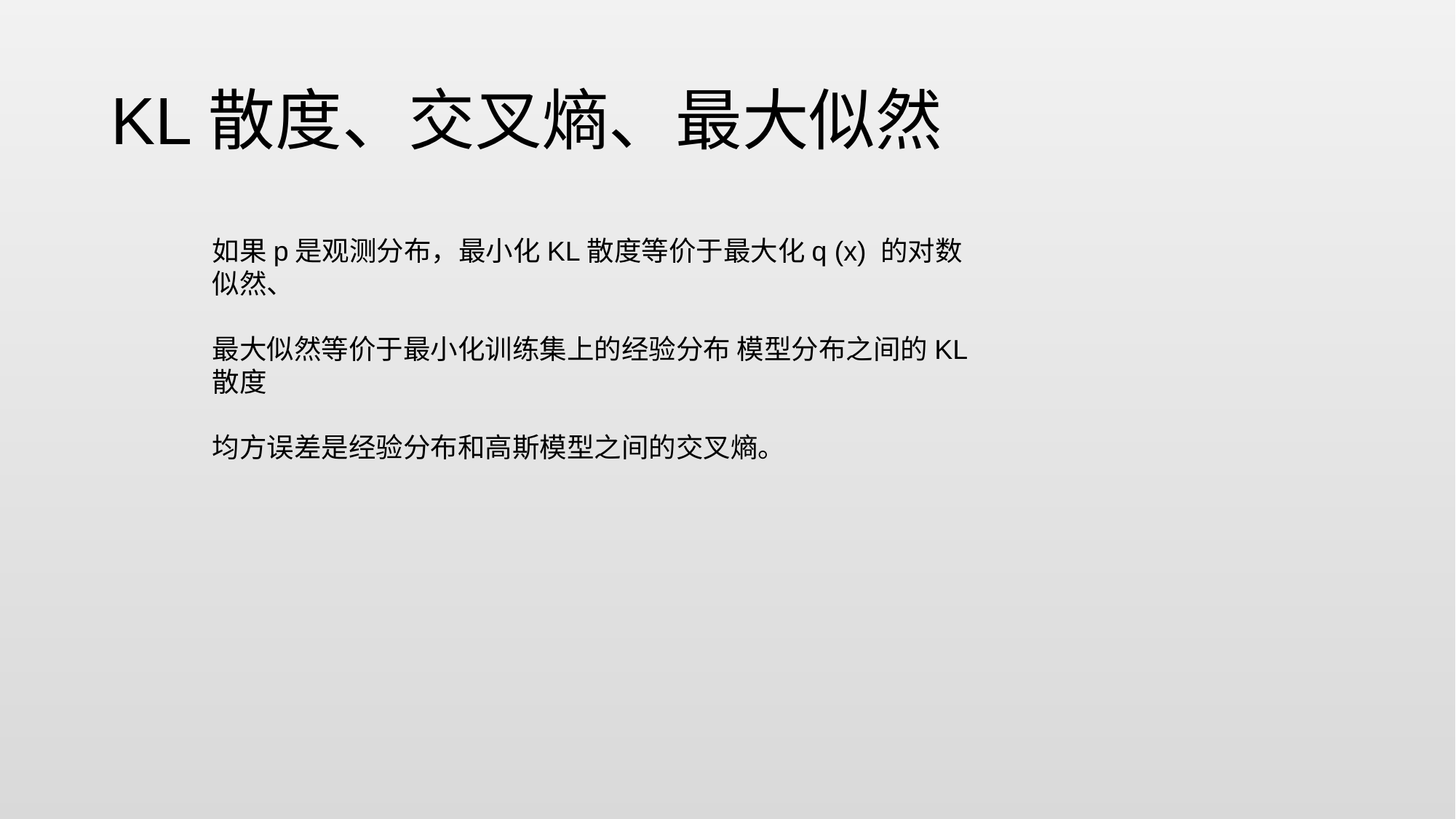

# KL散度、交叉熵、最大似然
如果p是观测分布，最小化KL散度等价于最大化q (x) 的对数似然、

最大似然等价于最小化训练集上的经验分布 模型分布之间的KL散度

均方误差是经验分布和高斯模型之间的交叉熵。